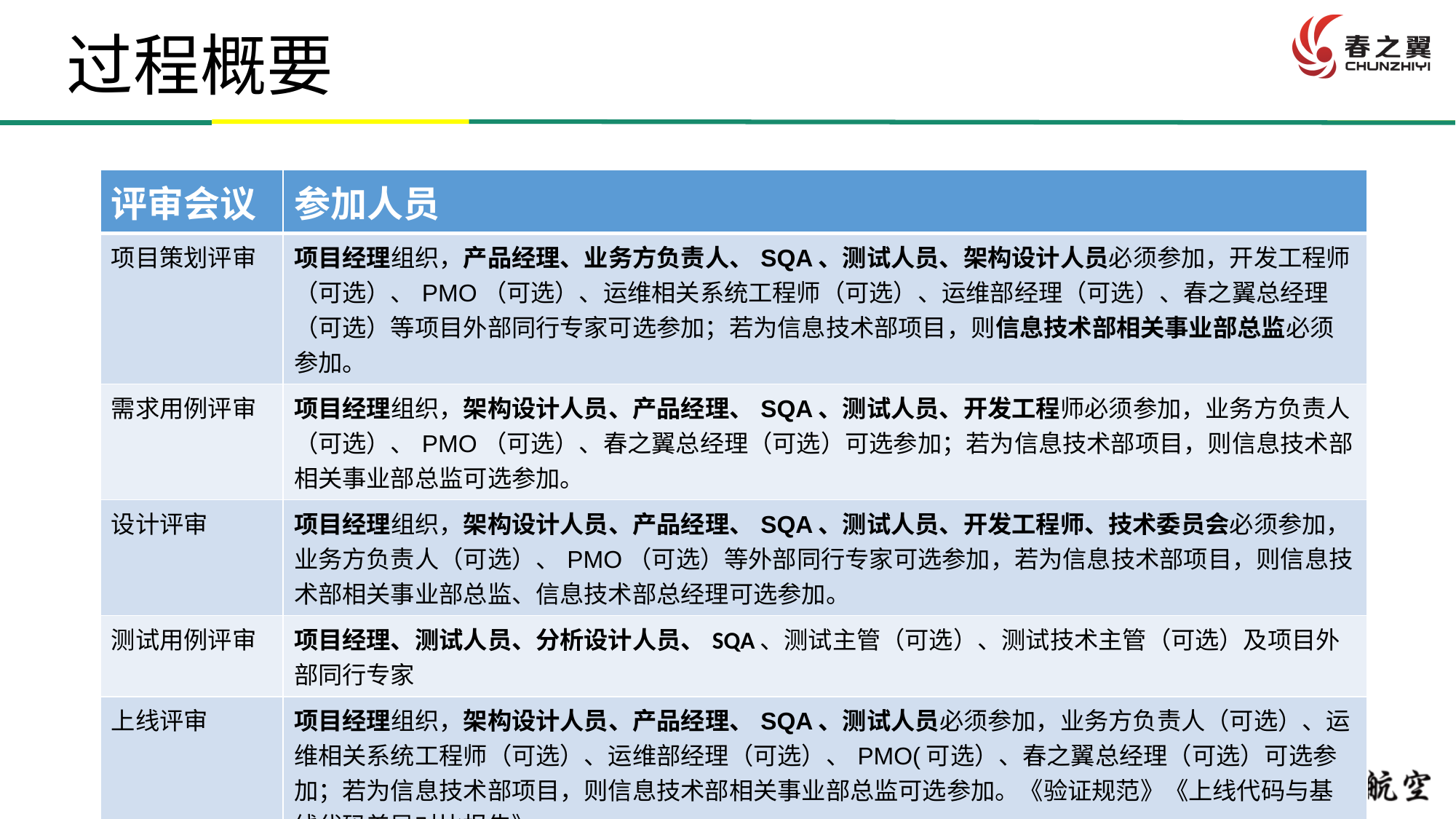

# 过程概要
| 评审会议 | 参加人员 |
| --- | --- |
| 项目策划评审 | 项目经理组织，产品经理、业务方负责人、SQA、测试人员、架构设计人员必须参加，开发工程师（可选）、PMO（可选）、运维相关系统工程师（可选）、运维部经理（可选）、春之翼总经理（可选）等项目外部同行专家可选参加；若为信息技术部项目，则信息技术部相关事业部总监必须参加。 |
| 需求用例评审 | 项目经理组织，架构设计人员、产品经理、SQA、测试人员、开发工程师必须参加，业务方负责人（可选）、PMO（可选）、春之翼总经理（可选）可选参加；若为信息技术部项目，则信息技术部相关事业部总监可选参加。 |
| 设计评审 | 项目经理组织，架构设计人员、产品经理、SQA、测试人员、开发工程师、技术委员会必须参加，业务方负责人（可选）、PMO（可选）等外部同行专家可选参加，若为信息技术部项目，则信息技术部相关事业部总监、信息技术部总经理可选参加。 |
| 测试用例评审 | 项目经理、测试人员、分析设计人员、SQA、测试主管（可选）、测试技术主管（可选）及项目外部同行专家 |
| 上线评审 | 项目经理组织，架构设计人员、产品经理、SQA、测试人员必须参加，业务方负责人（可选）、运维相关系统工程师（可选）、运维部经理（可选）、PMO(可选）、春之翼总经理（可选）可选参加；若为信息技术部项目，则信息技术部相关事业部总监可选参加。《验证规范》《上线代码与基线代码差异对比报告》 |